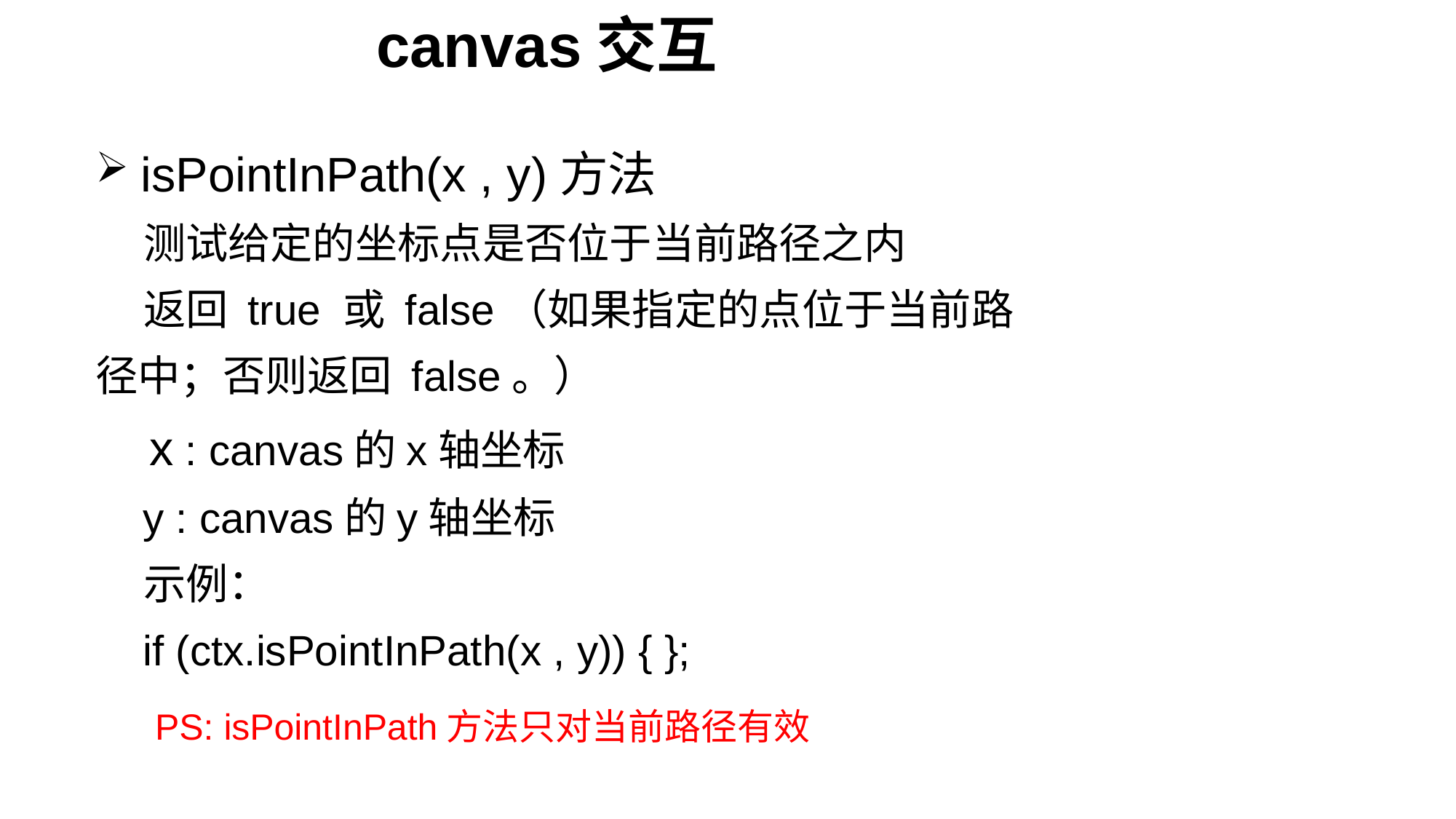

canvas交互
 isPointInPath(x , y)方法
    测试给定的坐标点是否位于当前路径之内
    返回 true 或 false（如果指定的点位于当前路径中；否则返回 false。）
    x : canvas的x轴坐标
    y : canvas的y轴坐标
    示例：
    if (ctx.isPointInPath(x , y)) { };
PS: isPointInPath方法只对当前路径有效